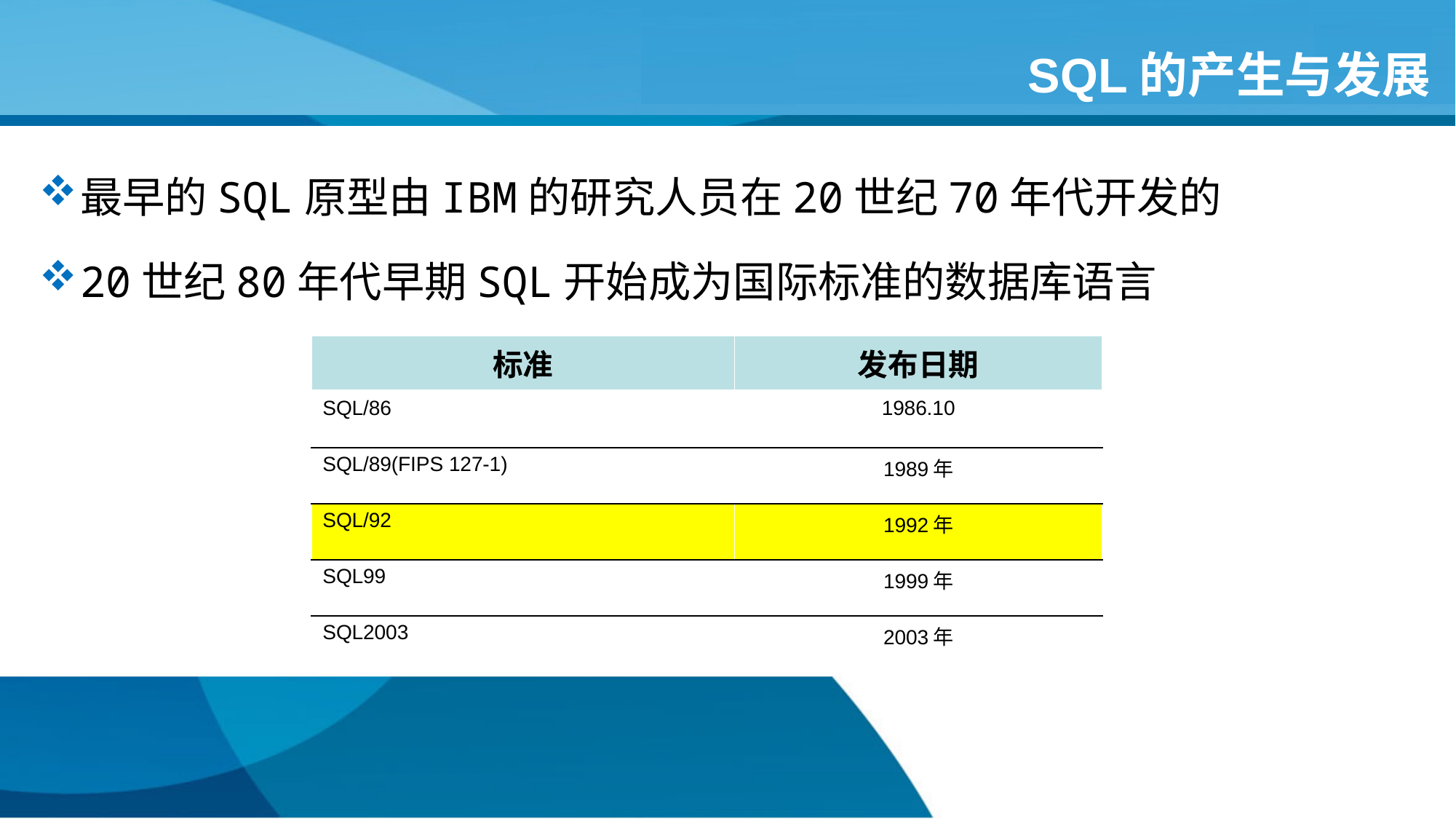

# SQL的产生与发展
最早的SQL原型由IBM的研究人员在20世纪70年代开发的
20世纪80年代早期SQL开始成为国际标准的数据库语言
| 标准 | 发布日期 |
| --- | --- |
| SQL/86 | 1986.10 |
| SQL/89(FIPS 127-1) | 1989年 |
| SQL/92 | 1992年 |
| SQL99 | 1999年 |
| SQL2003 | 2003年 |